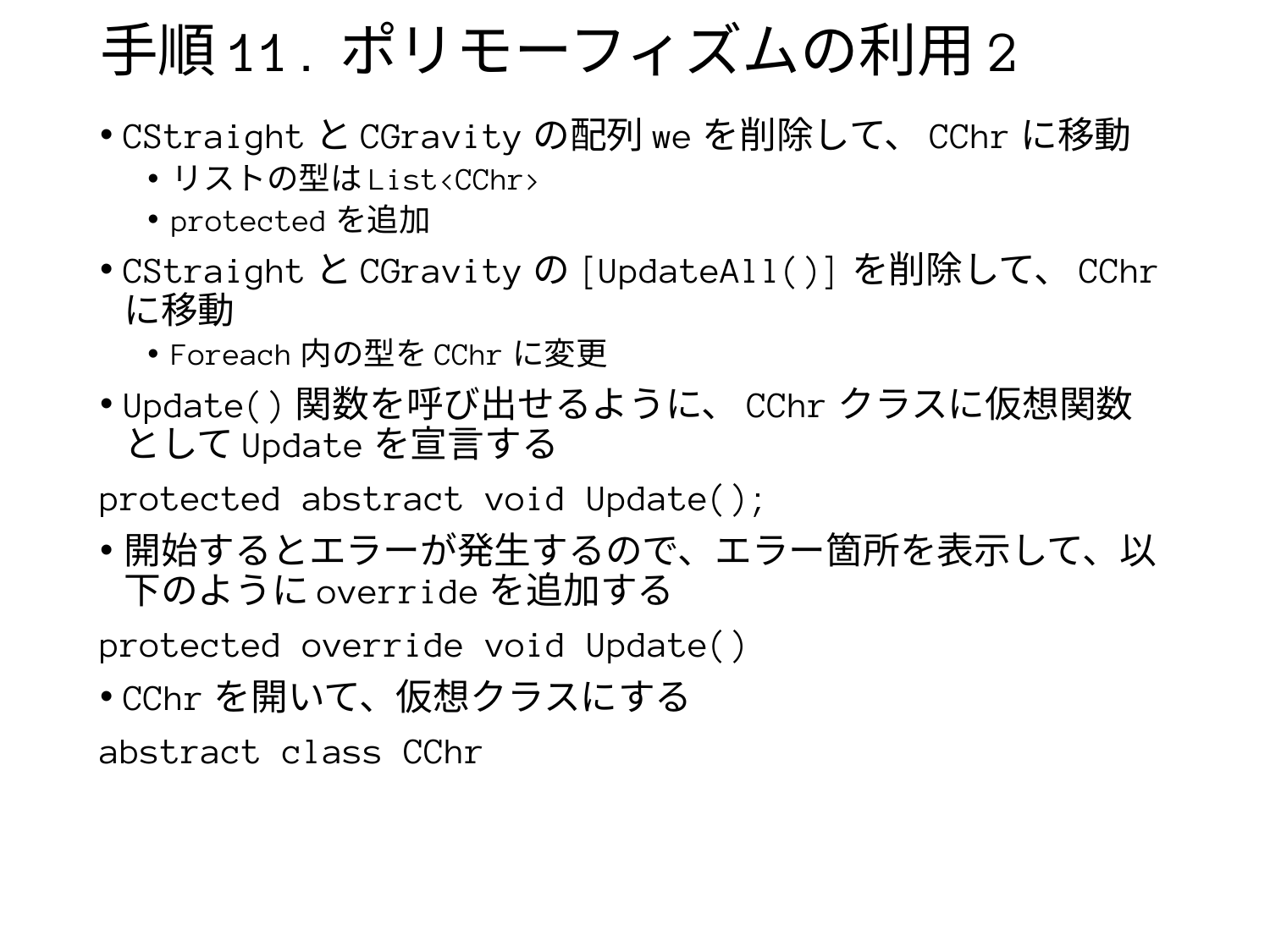

# 手順11.ポリモーフィズムの利用2
CStraightとCGravityの配列weを削除して、CChrに移動
リストの型はList<CChr>
protectedを追加
CStraightとCGravityの[UpdateAll()]を削除して、CChrに移動
Foreach内の型をCChrに変更
Update()関数を呼び出せるように、CChrクラスに仮想関数としてUpdateを宣言する
protected abstract void Update();
開始するとエラーが発生するので、エラー箇所を表示して、以下のようにoverrideを追加する
protected override void Update()
CChrを開いて、仮想クラスにする
abstract class CChr